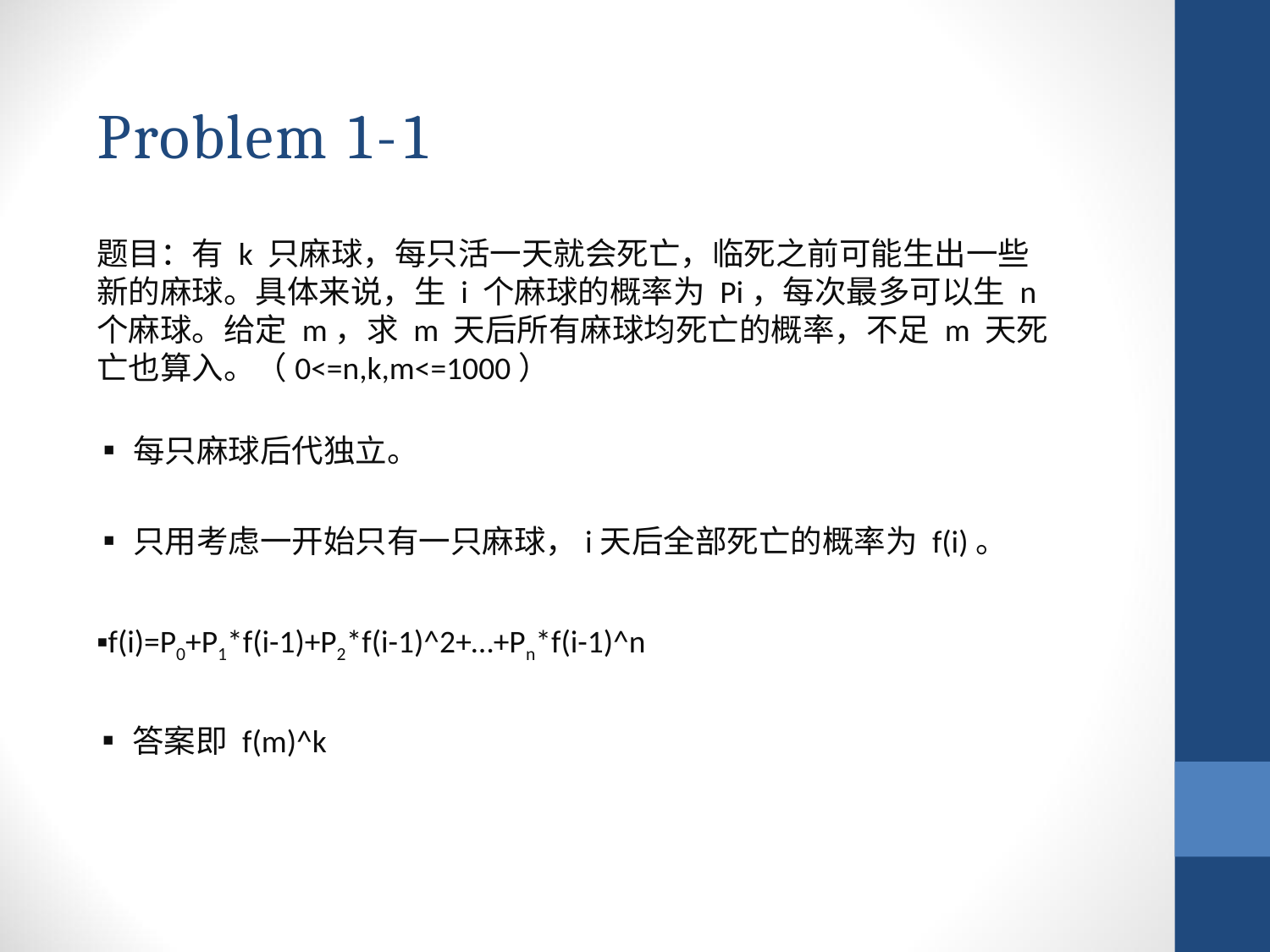

Problem 1-1
题目：有 k 只麻球，每只活一天就会死亡，临死之前可能生出一些新的麻球。具体来说，生 i 个麻球的概率为 Pi，每次最多可以生 n 个麻球。给定 m，求 m 天后所有麻球均死亡的概率，不足 m 天死亡也算入。（0<=n,k,m<=1000）
▪每只麻球后代独立。
▪只用考虑一开始只有一只麻球，i天后全部死亡的概率为 f(i)。
▪f(i)=P0+P1*f(i-1)+P2*f(i-1)^2+…+Pn*f(i-1)^n
▪答案即 f(m)^k